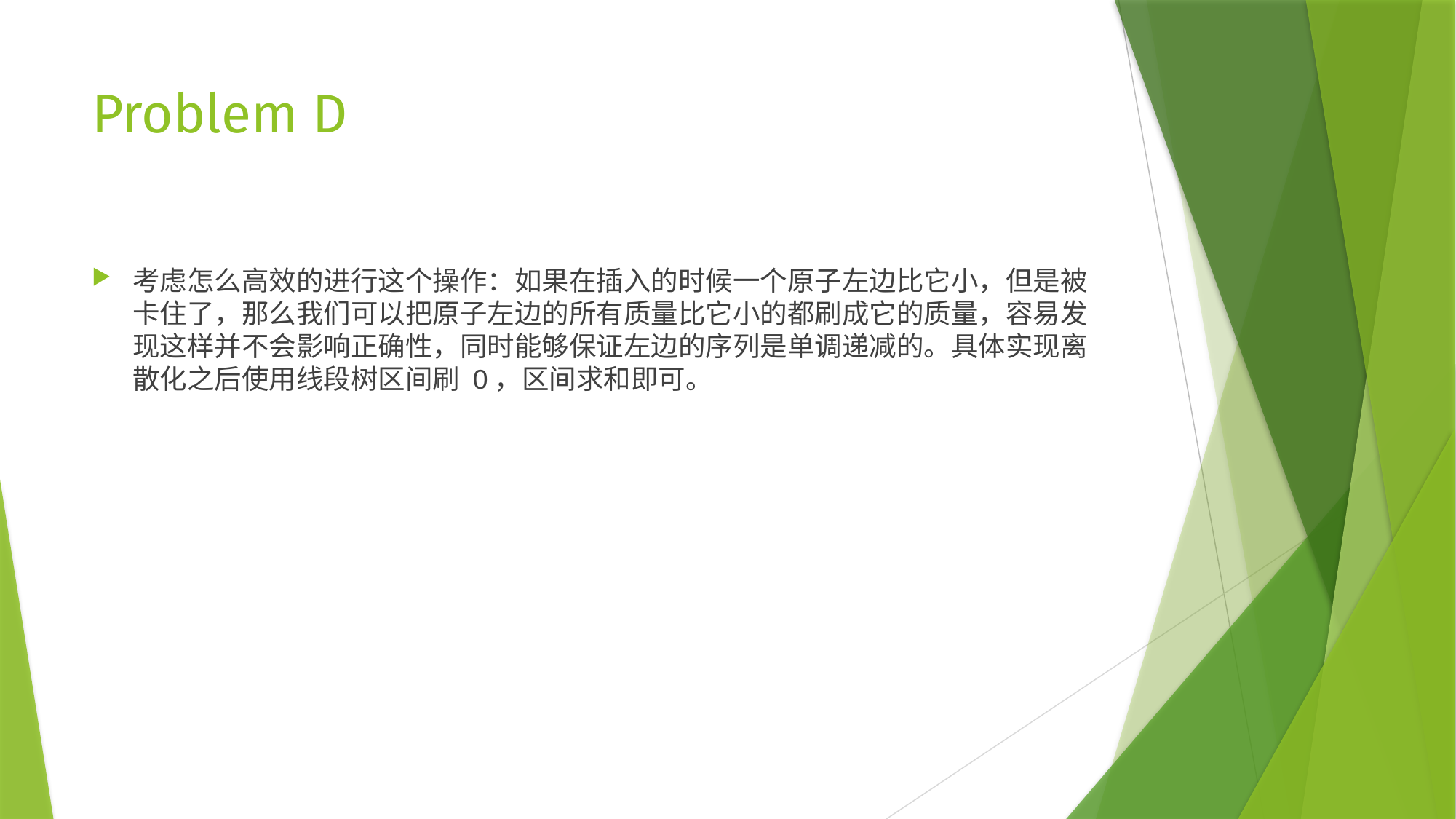

# Problem D
考虑怎么高效的进行这个操作：如果在插入的时候一个原子左边比它小，但是被卡住了，那么我们可以把原子左边的所有质量比它小的都刷成它的质量，容易发现这样并不会影响正确性，同时能够保证左边的序列是单调递减的。具体实现离散化之后使用线段树区间刷 0，区间求和即可。